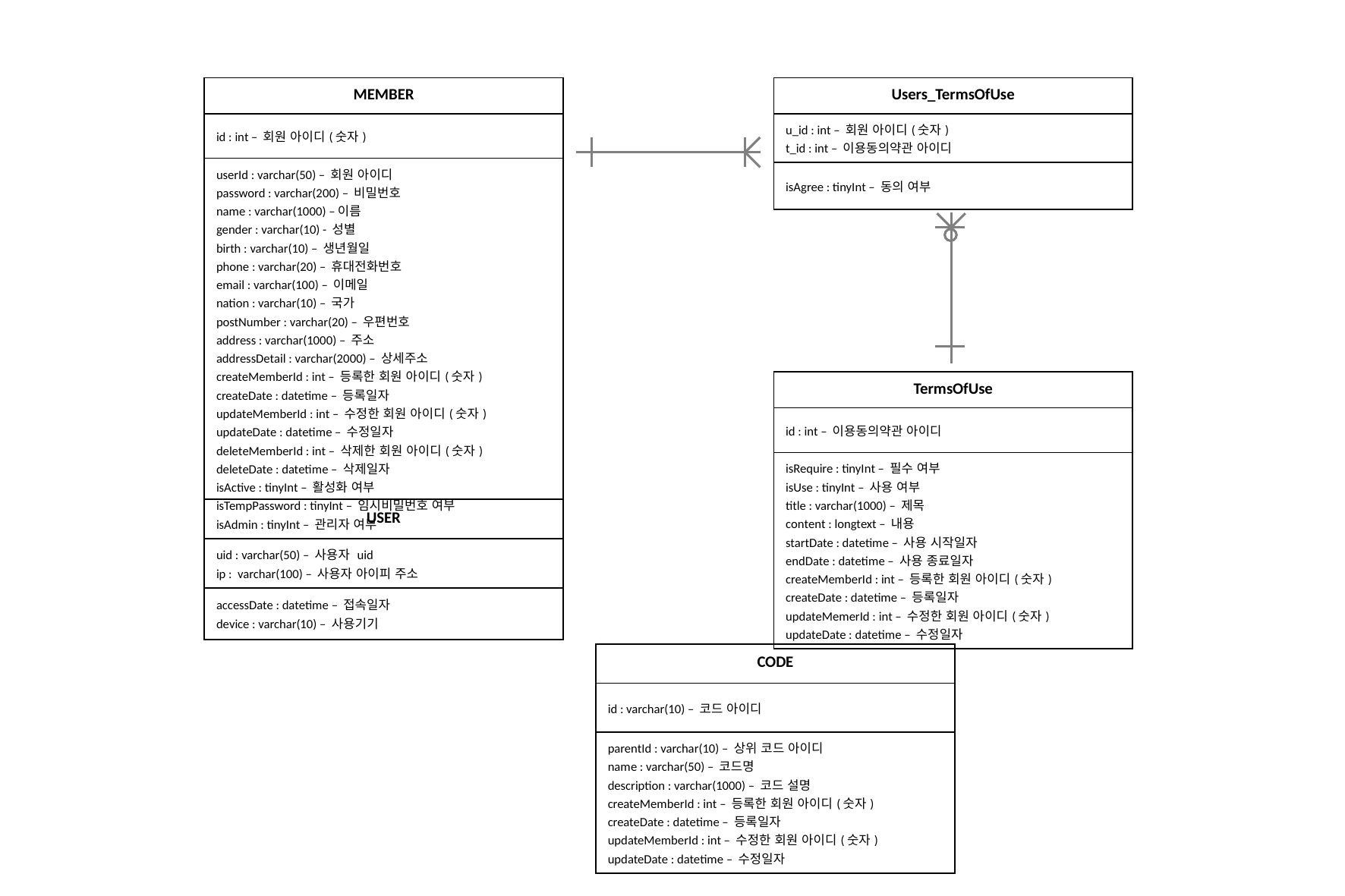

| MEMBER |
| --- |
| id : int – 회원 아이디(숫자) |
| userId : varchar(50) – 회원 아이디 password : varchar(200) – 비밀번호 name : varchar(1000) –이름 gender : varchar(10) - 성별 birth : varchar(10) – 생년월일 phone : varchar(20) – 휴대전화번호 email : varchar(100) – 이메일 nation : varchar(10) – 국가 postNumber : varchar(20) – 우편번호 address : varchar(1000) – 주소 addressDetail : varchar(2000) – 상세주소 createMemberId : int – 등록한 회원 아이디(숫자) createDate : datetime – 등록일자 updateMemberId : int – 수정한 회원 아이디(숫자) updateDate : datetime – 수정일자 deleteMemberId : int – 삭제한 회원 아이디(숫자) deleteDate : datetime – 삭제일자 isActive : tinyInt – 활성화 여부 isTempPassword : tinyInt – 임시비밀번호 여부 isAdmin : tinyInt – 관리자 여부 |
| Users\_TermsOfUse |
| --- |
| u\_id : int – 회원 아이디(숫자) t\_id : int – 이용동의약관 아이디 |
| isAgree : tinyInt – 동의 여부 |

| TermsOfUse |
| --- |
| id : int – 이용동의약관 아이디 |
| isRequire : tinyInt – 필수 여부 isUse : tinyInt – 사용 여부 title : varchar(1000) – 제목 content : longtext – 내용 startDate : datetime – 사용 시작일자 endDate : datetime – 사용 종료일자 createMemberId : int – 등록한 회원 아이디(숫자) createDate : datetime – 등록일자 updateMemerId : int – 수정한 회원 아이디(숫자) updateDate : datetime – 수정일자 |
| USER |
| --- |
| uid : varchar(50) – 사용자 uid ip : varchar(100) – 사용자 아이피 주소 |
| accessDate : datetime – 접속일자 device : varchar(10) – 사용기기 |
| CODE |
| --- |
| id : varchar(10) – 코드 아이디 |
| parentId : varchar(10) – 상위 코드 아이디 name : varchar(50) – 코드명 description : varchar(1000) – 코드 설명 createMemberId : int – 등록한 회원 아이디(숫자) createDate : datetime – 등록일자 updateMemberId : int – 수정한 회원 아이디(숫자) updateDate : datetime – 수정일자 |